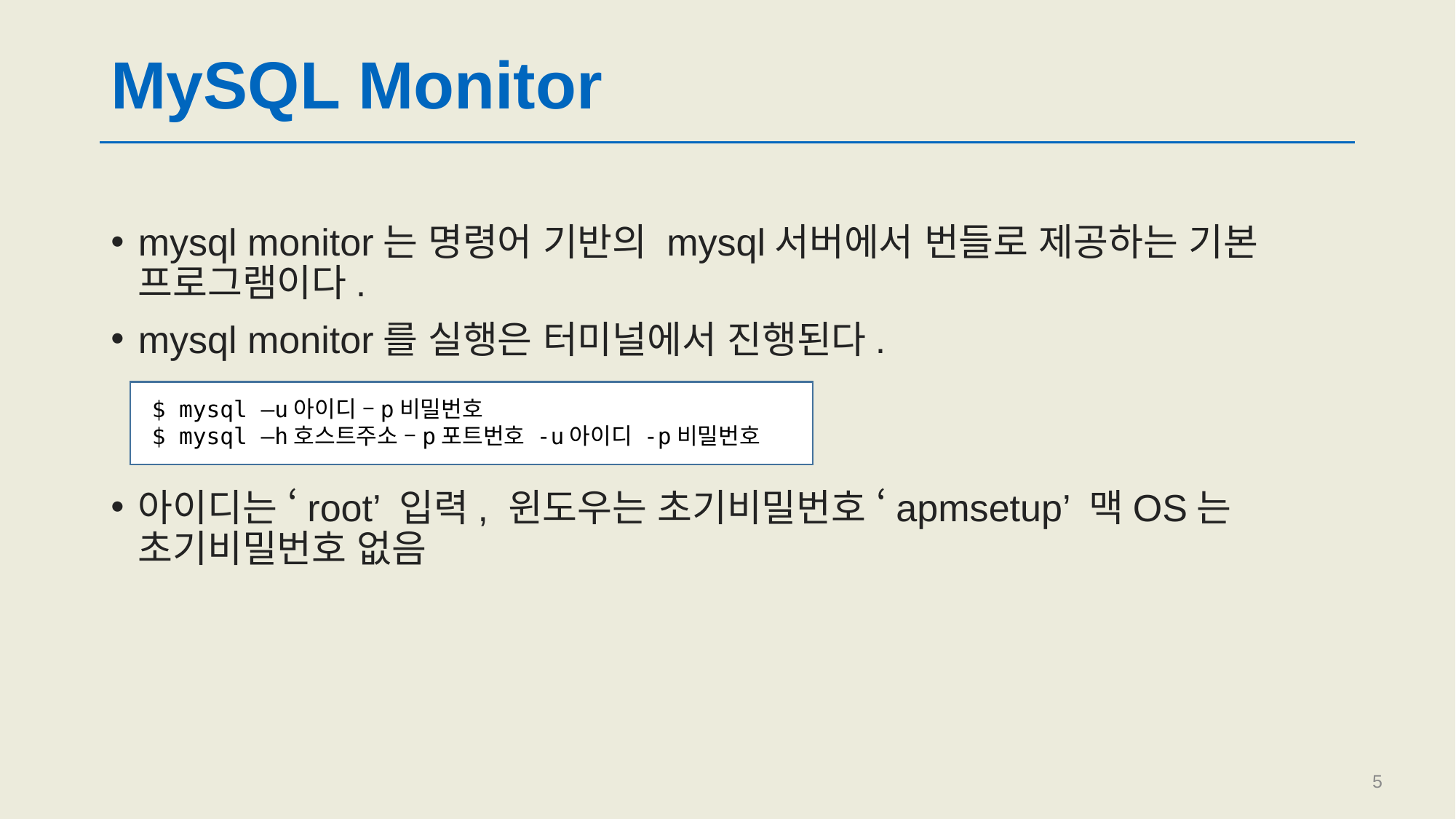

# MySQL Monitor
mysql monitor는 명령어 기반의 mysql서버에서 번들로 제공하는 기본 프로그램이다.
mysql monitor를 실행은 터미널에서 진행된다.

아이디는 ‘root’ 입력, 윈도우는 초기비밀번호 ‘apmsetup’ 맥OS는 초기비밀번호 없음
$ mysql –u아이디 –p비밀번호
$ mysql –h호스트주소 –p포트번호 -u아이디 -p비밀번호
5